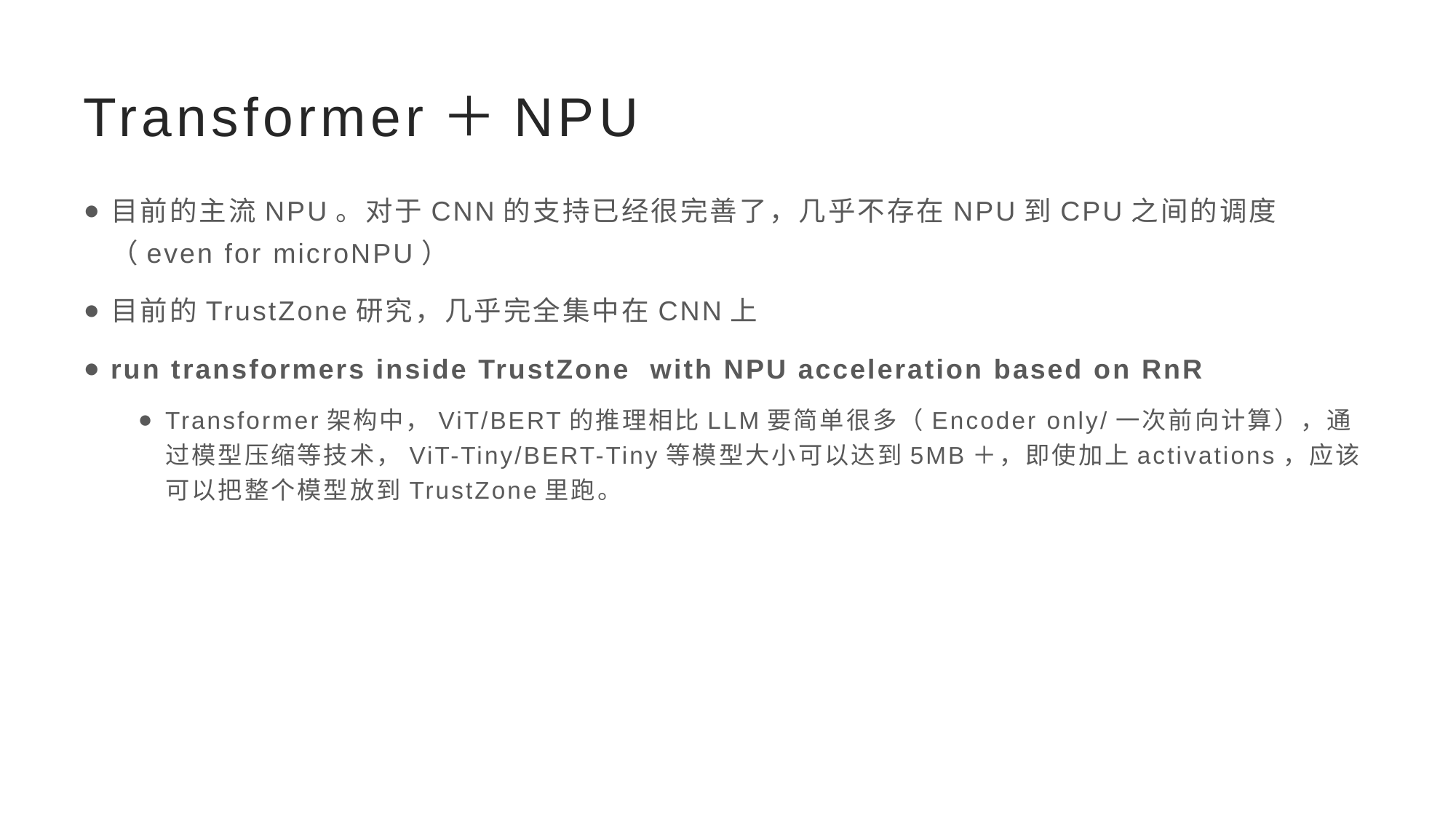

# Transformer＋NPU
目前的主流NPU。对于CNN的支持已经很完善了，几乎不存在NPU到CPU之间的调度（even for microNPU）
目前的TrustZone研究，几乎完全集中在CNN上
run transformers inside TrustZone  with NPU acceleration based on RnR
Transformer架构中，ViT/BERT的推理相比LLM要简单很多（Encoder only/一次前向计算），通过模型压缩等技术，ViT-Tiny/BERT-Tiny等模型大小可以达到5MB＋，即使加上activations，应该可以把整个模型放到TrustZone里跑。